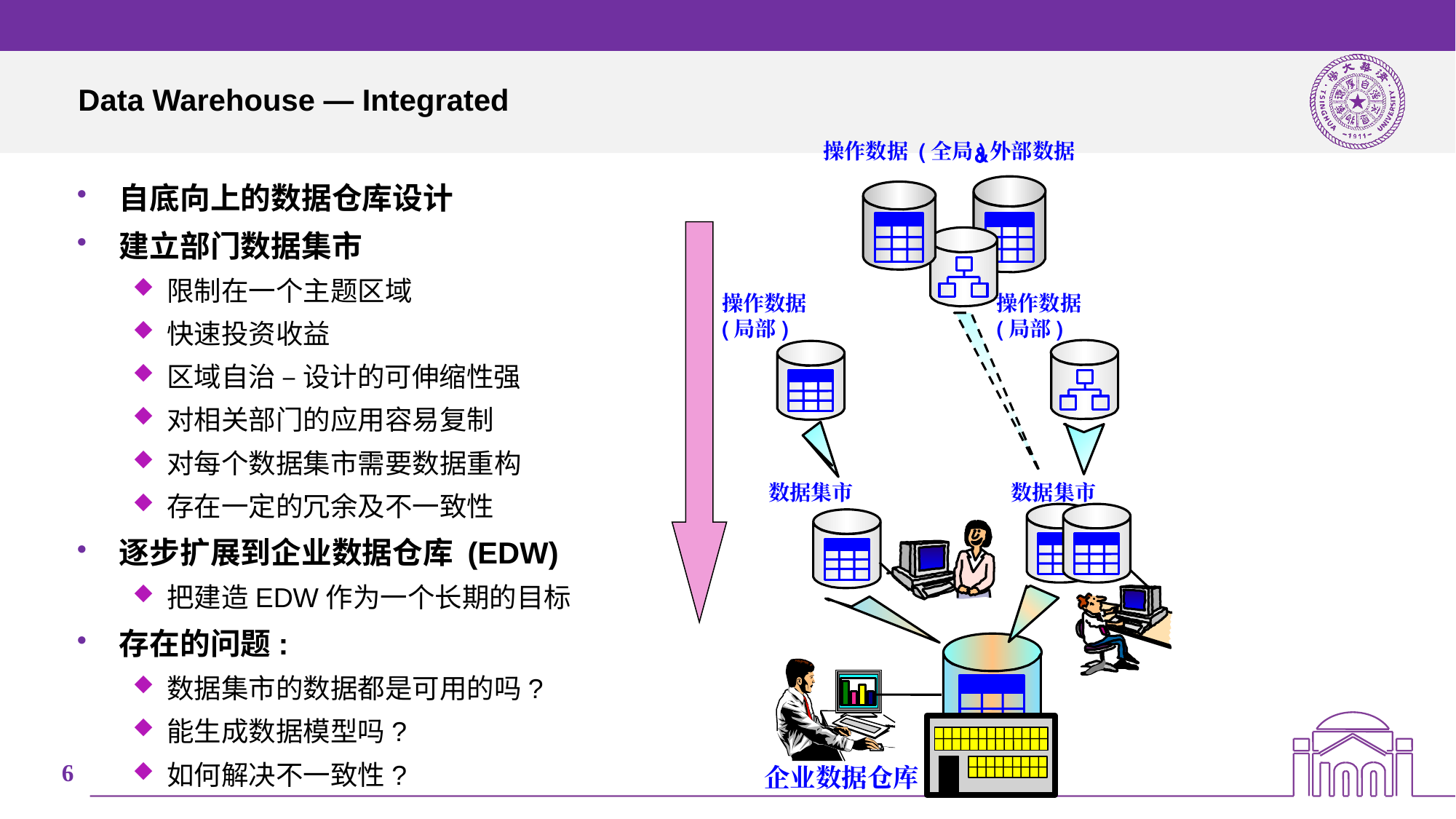

# Data Warehouse — Integrated
操作数据 (全局)
外部数据
&

操作数据
(局部)

操作数据
(局部)

数据集市
数据集市

企业数据仓库
自底向上的数据仓库设计
建立部门数据集市
限制在一个主题区域
快速投资收益
区域自治 – 设计的可伸缩性强
对相关部门的应用容易复制
对每个数据集市需要数据重构
存在一定的冗余及不一致性
逐步扩展到企业数据仓库 (EDW)
把建造EDW作为一个长期的目标
存在的问题:
数据集市的数据都是可用的吗?
能生成数据模型吗?
如何解决不一致性?